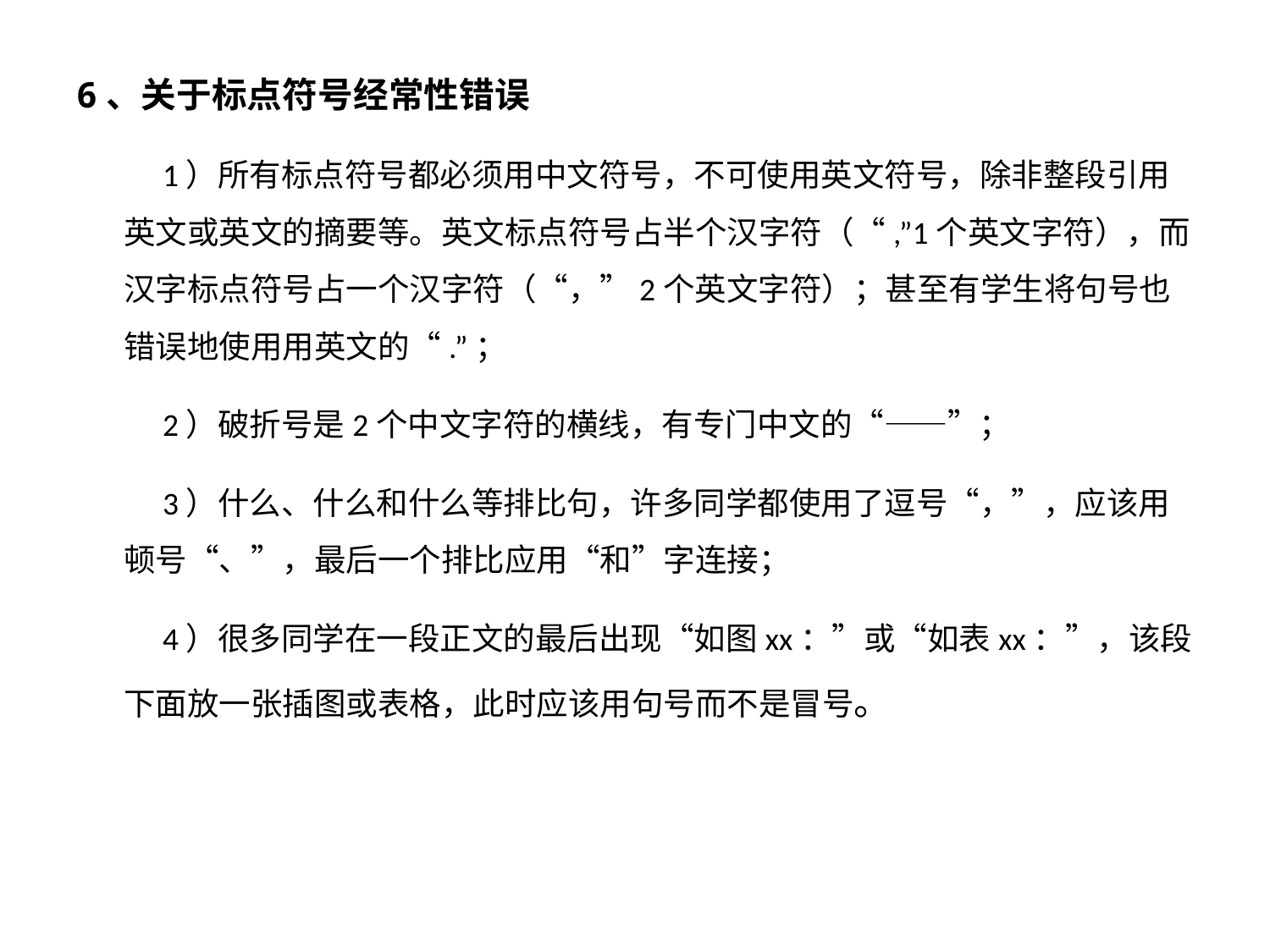

6、关于标点符号经常性错误
            1）所有标点符号都必须用中文符号，不可使用英文符号，除非整段引用英文或英文的摘要等。英文标点符号占半个汉字符（“,”1个英文字符），而汉字标点符号占一个汉字符（“，”2个英文字符）；甚至有学生将句号也错误地使用用英文的“.”；
            2）破折号是2个中文字符的横线，有专门中文的“——”；
            3）什么、什么和什么等排比句，许多同学都使用了逗号“，”，应该用顿号“、”，最后一个排比应用“和”字连接；
            4）很多同学在一段正文的最后出现“如图xx：”或“如表xx：”，该段下面放一张插图或表格，此时应该用句号而不是冒号。